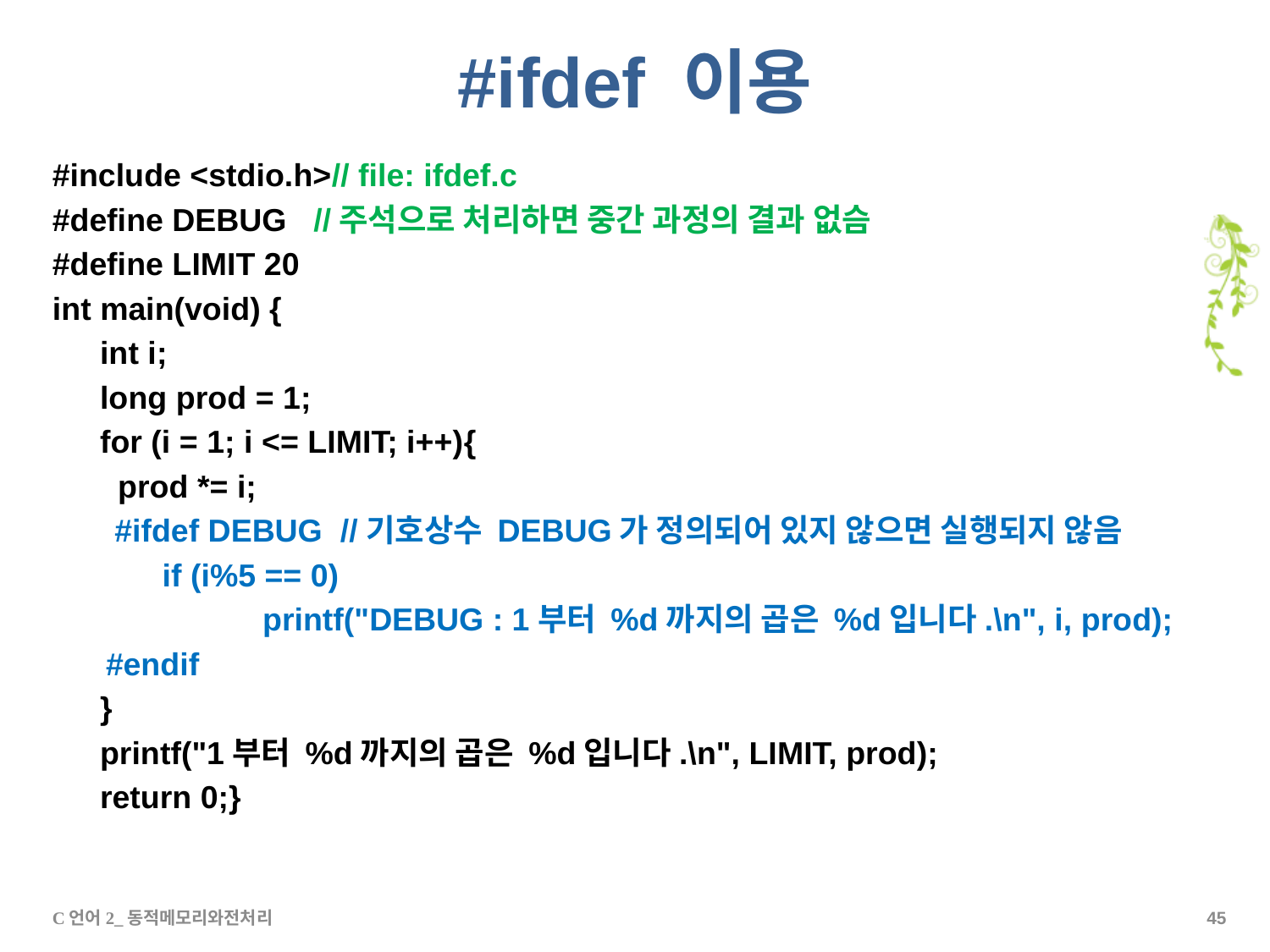

# #ifdef 이용
#include <stdio.h>// file: ifdef.c
#define DEBUG   //주석으로 처리하면 중간 과정의 결과 없슴
#define LIMIT 20
int main(void) {
	int i;
	long prod = 1;
	for (i = 1; i <= LIMIT; i++){
	  prod *= i;
       #ifdef DEBUG  //기호상수 DEBUG가 정의되어 있지 않으면 실행되지 않음
	       if (i%5 == 0)
		    printf("DEBUG : 1부터 %d까지의 곱은 %d입니다.\n", i, prod);
      #endif
	}
	printf("1부터 %d까지의 곱은 %d입니다.\n", LIMIT, prod);
	return 0;}
C언어2_동적메모리와전처리
45